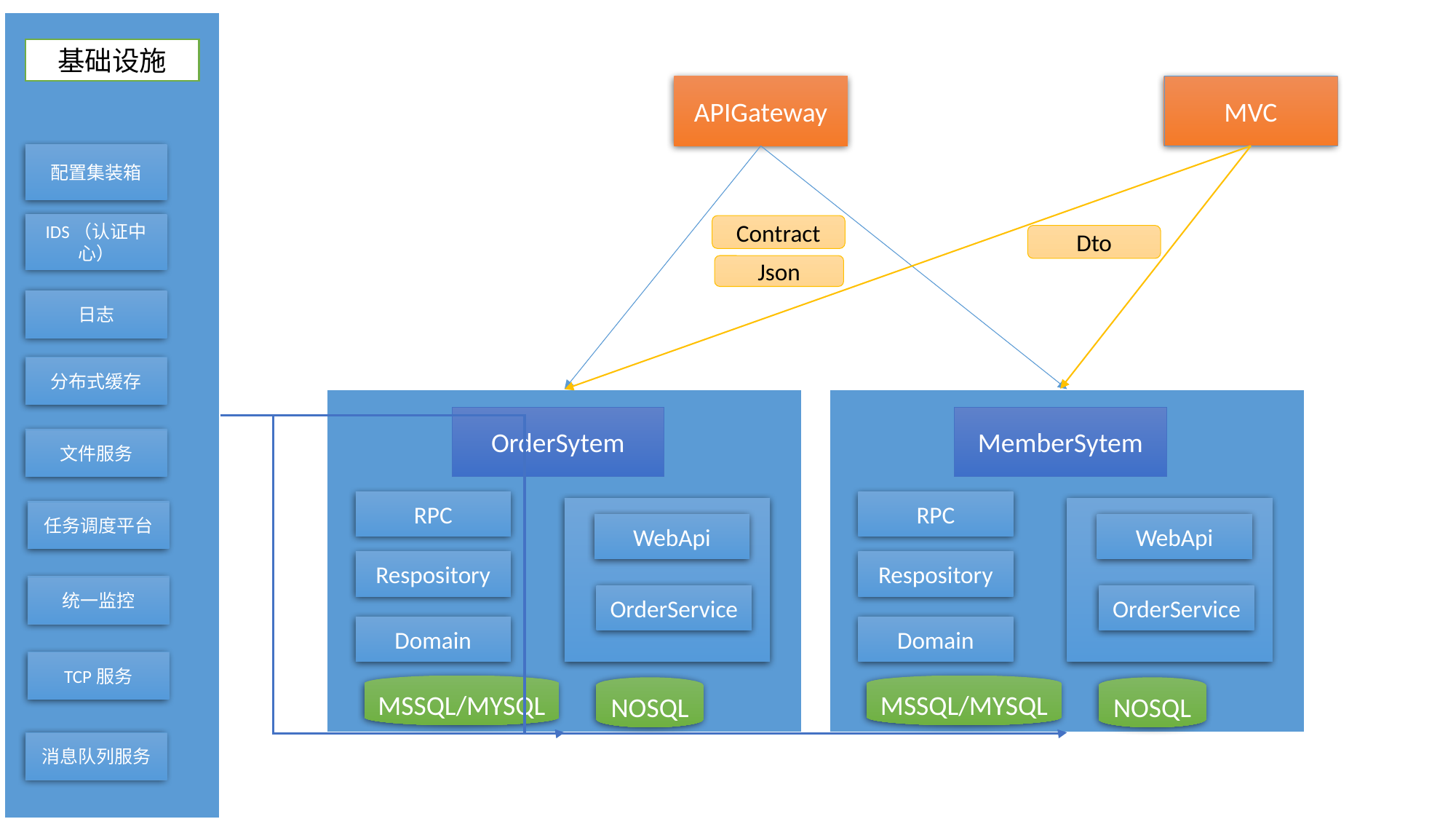

基础设施
APIGateway
MVC
配置集装箱
IDS（认证中心）
Contract
Dto
Json
日志
分布式缓存

OrderSytem
RPC

WebApi
Respository
OrderService
Domain
MSSQL/MYSQL
NOSQL

MemberSytem
RPC

WebApi
Respository
OrderService
Domain
MSSQL/MYSQL
NOSQL
文件服务
任务调度平台
统一监控
TCP服务
消息队列服务